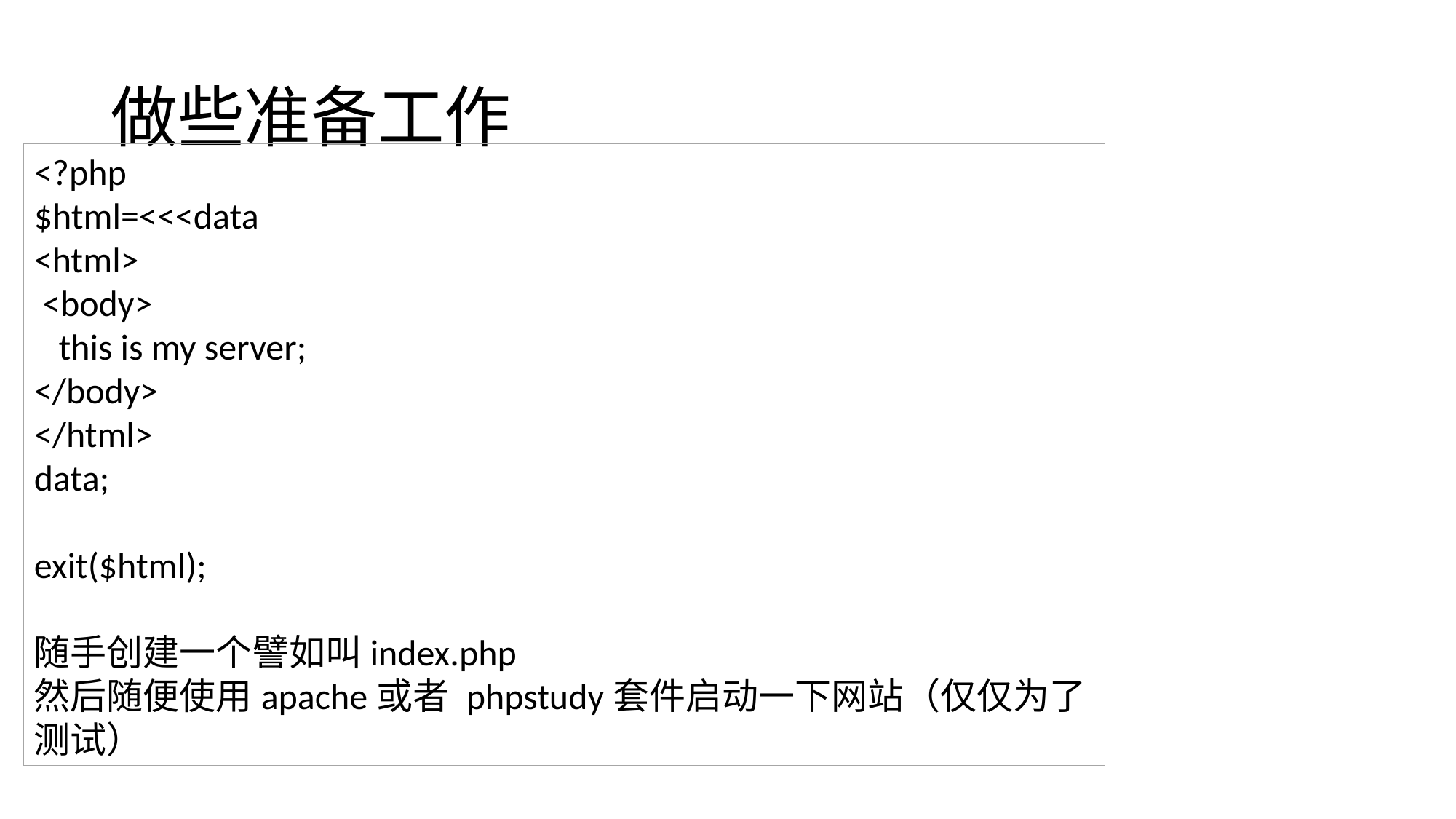

# 做些准备工作
<?php
$html=<<<data
<html>
 <body>
   this is my server;
</body>
</html>
data;

exit($html);

随手创建一个譬如叫index.php
然后随便使用apache或者 phpstudy套件启动一下网站（仅仅为了测试）